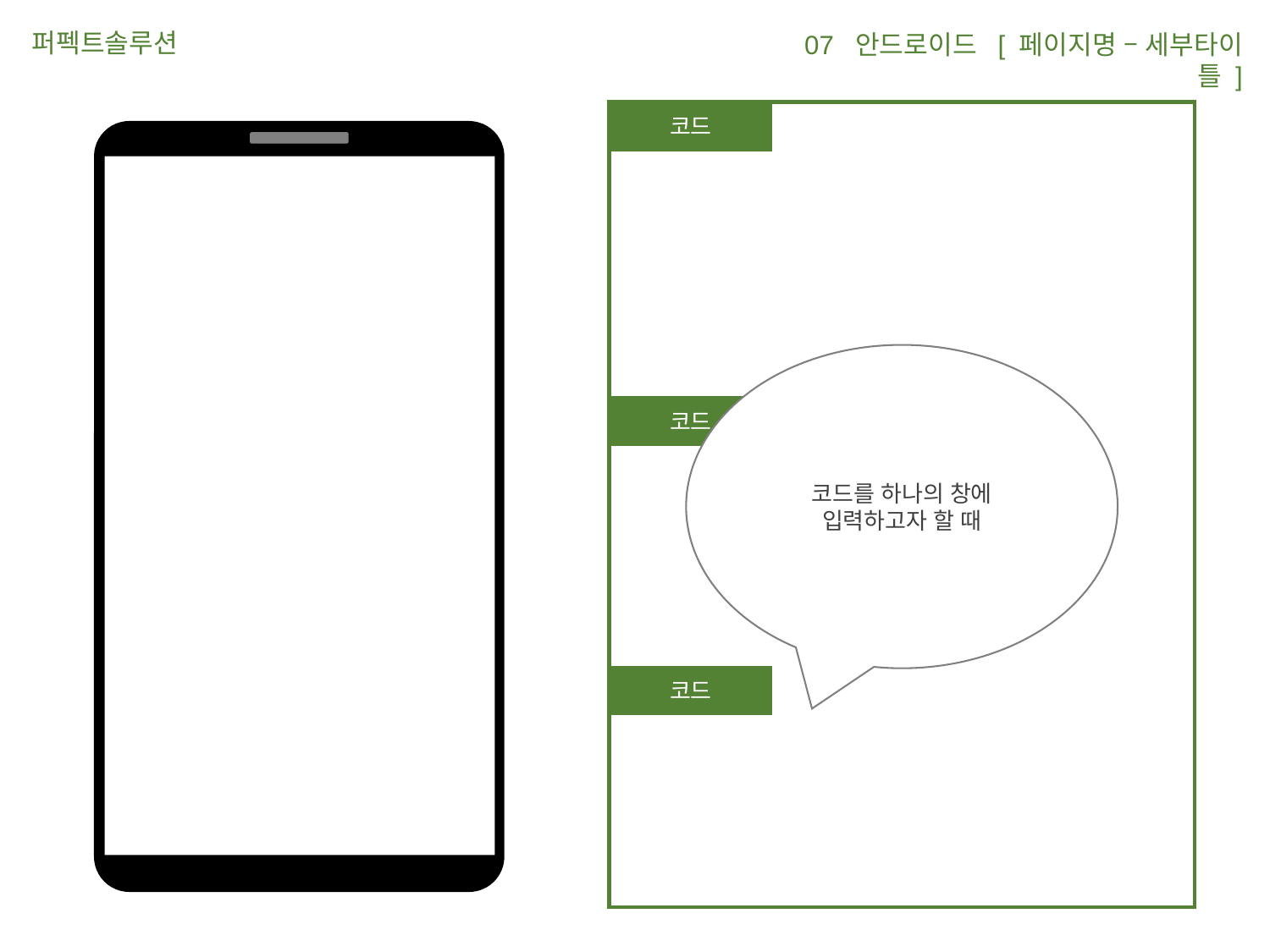

퍼펙트솔루션
 07  안드로이드  [ 페이지명 – 세부타이틀 ]

코드

코드를 하나의 창에
입력하고자 할 때
코드
코드